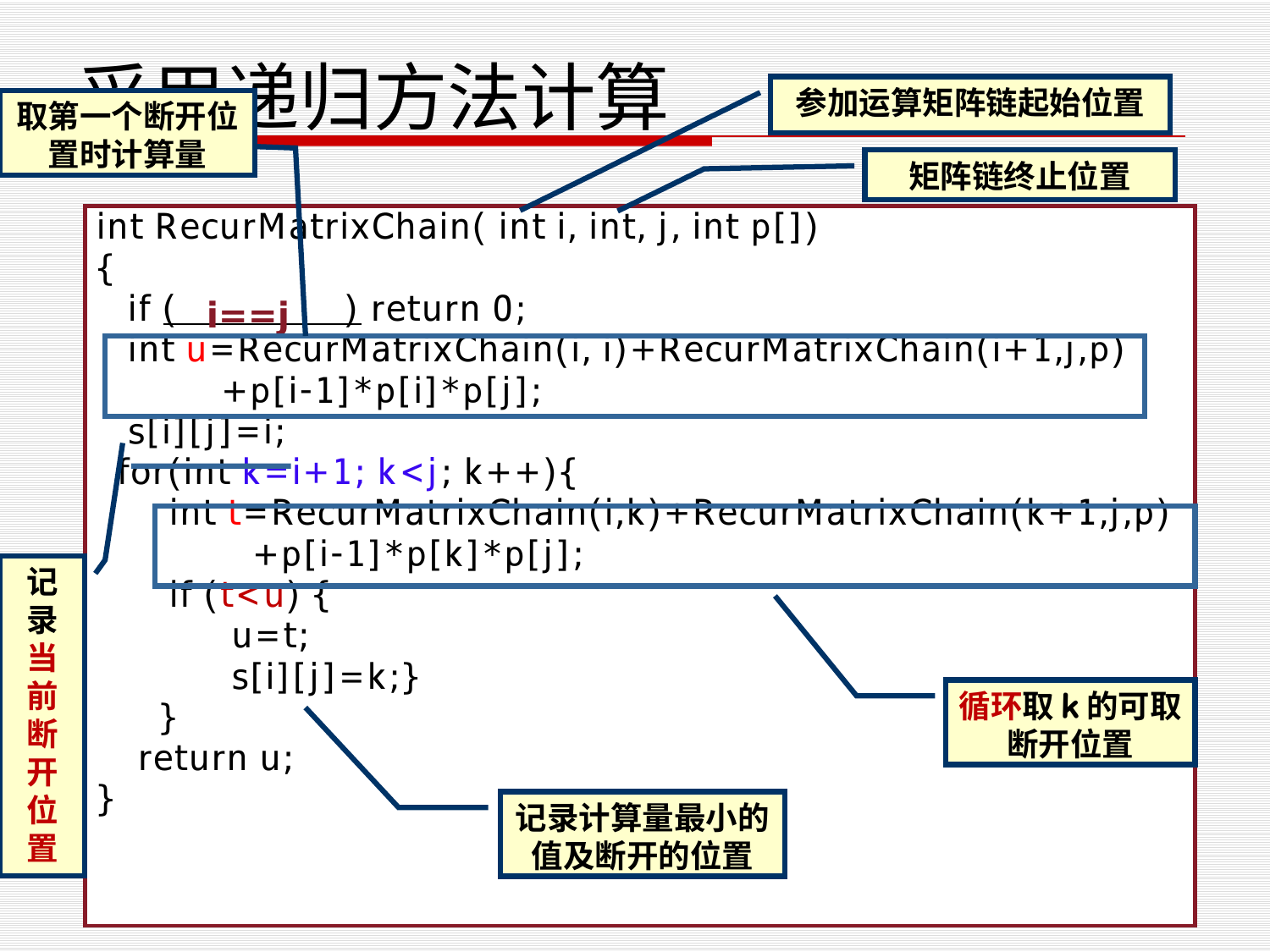

采用递归方法计算
参加运算矩阵链起始位置
取第一个断开位置时计算量
矩阵链终止位置
int RecurMatrixChain( int i, int, j, int p[])
{
   if (                ) return 0;
   int u=RecurMatrixChain(i, i)+RecurMatrixChain(i+1,j,p)
            +p[i-1]*p[i]*p[j];
   s[i][j]=i;
  for(int k=i+1; k<j; k++){
       int t=RecurMatrixChain(i,k)+RecurMatrixChain(k+1,j,p)
               +p[i-1]*p[k]*p[j];
       if (t<u) {
             u=t;
             s[i][j]=k;}
      }
    return u;
}

i==j

记录当前断开位置
循环取k的可取断开位置
记录计算量最小的值及断开的位置